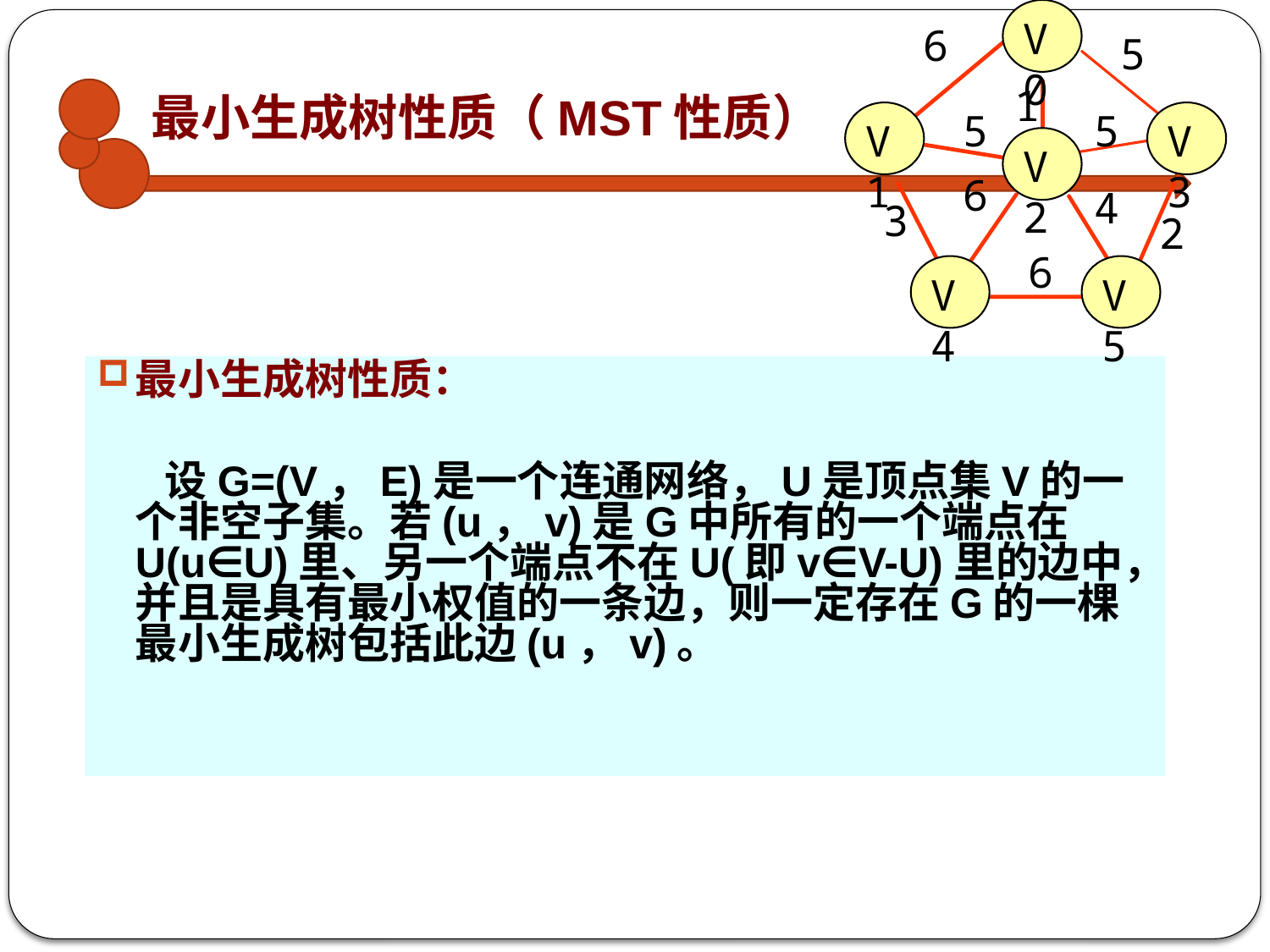

# 最小生成树性质（MST性质）

V0
6
5
1
5
5
6
4
3
2
6

V1

V3

V2

V4

V5

最小生成树性质：

      设G=(V，E)是一个连通网络，U是顶点集V的一个非空子集。若(u，v)是G中所有的一个端点在U(u∈U)里、另一个端点不在U(即v∈V-U)里的边中，并且是具有最小权值的一条边，则一定存在G的一棵最小生成树包括此边(u，v)。